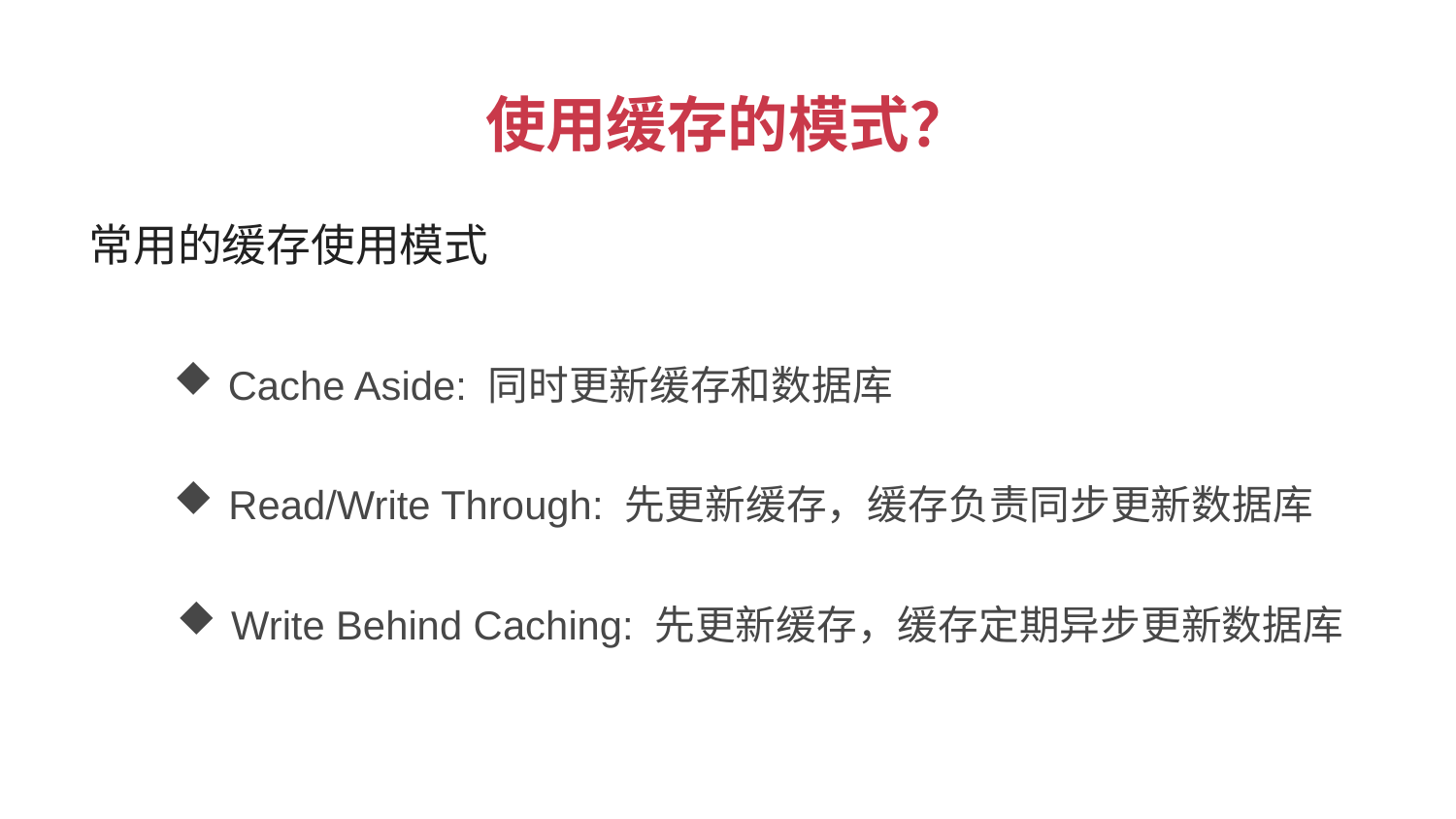

使用缓存的模式？
常用的缓存使用模式
Cache Aside: 同时更新缓存和数据库
Read/Write Through: 先更新缓存，缓存负责同步更新数据库
Write Behind Caching: 先更新缓存，缓存定期异步更新数据库